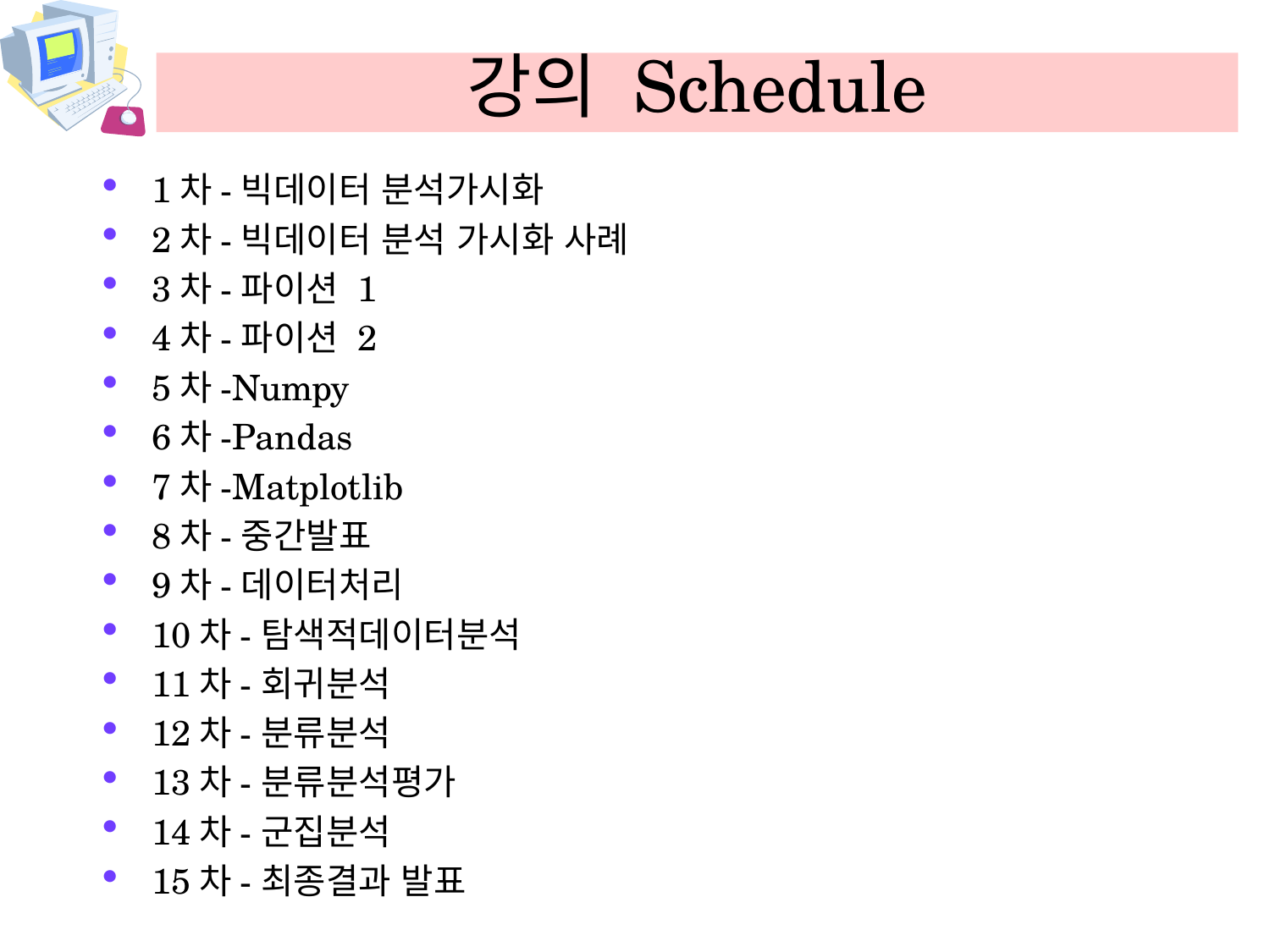

# 강의 Schedule
1차-빅데이터 분석가시화
2차-빅데이터 분석 가시화 사례
3차-파이션 1
4차-파이션 2
5차-Numpy
6차-Pandas
7차-Matplotlib
8차-중간발표
9차-데이터처리
10차-탐색적데이터분석
11차-회귀분석
12차-분류분석
13차-분류분석평가
14차-군집분석
15차-최종결과 발표